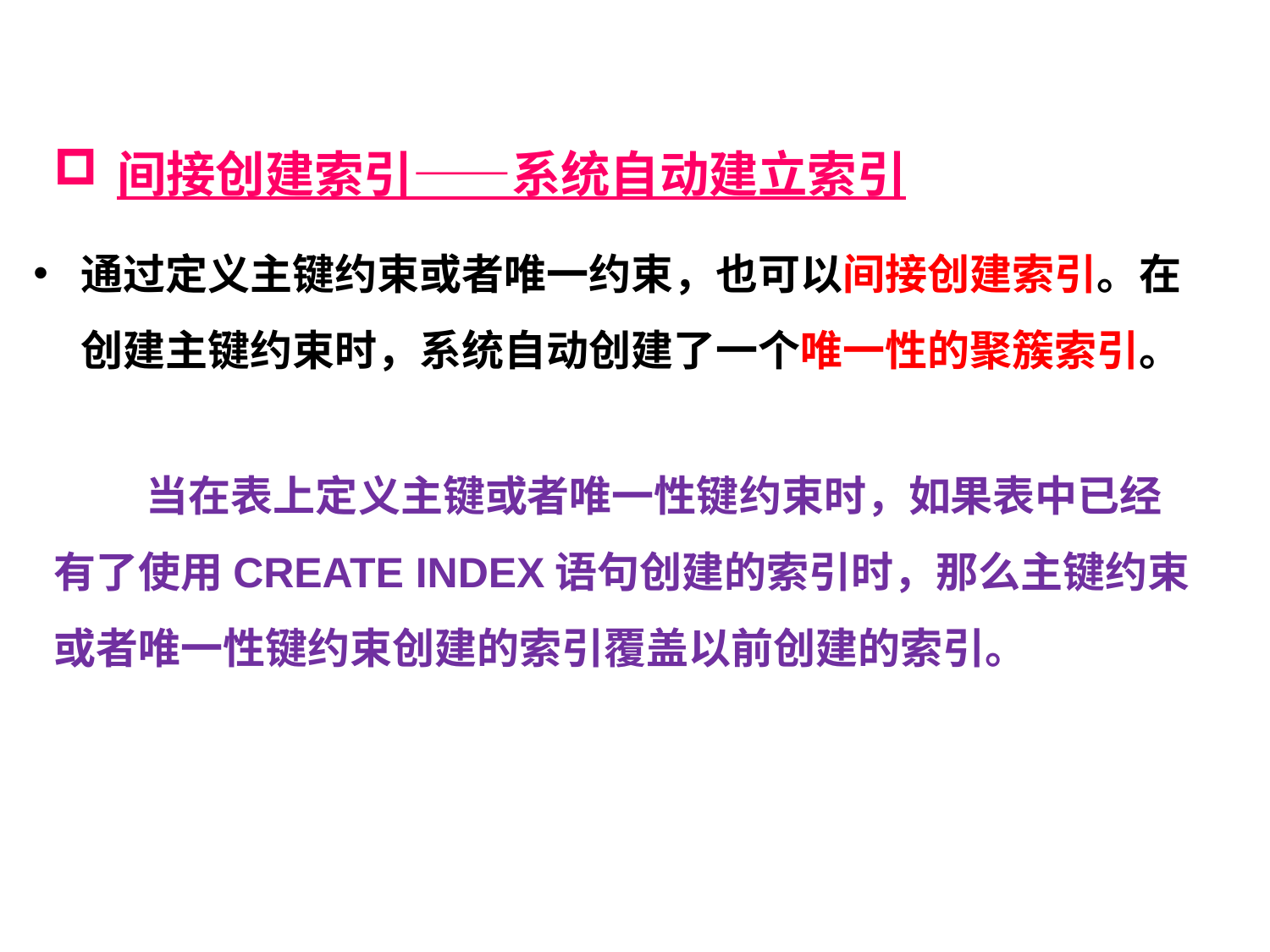

间接创建索引——系统自动建立索引
通过定义主键约束或者唯一约束，也可以间接创建索引。在创建主键约束时，系统自动创建了一个唯一性的聚簇索引。
  当在表上定义主键或者唯一性键约束时，如果表中已经有了使用CREATE INDEX语句创建的索引时，那么主键约束或者唯一性键约束创建的索引覆盖以前创建的索引。